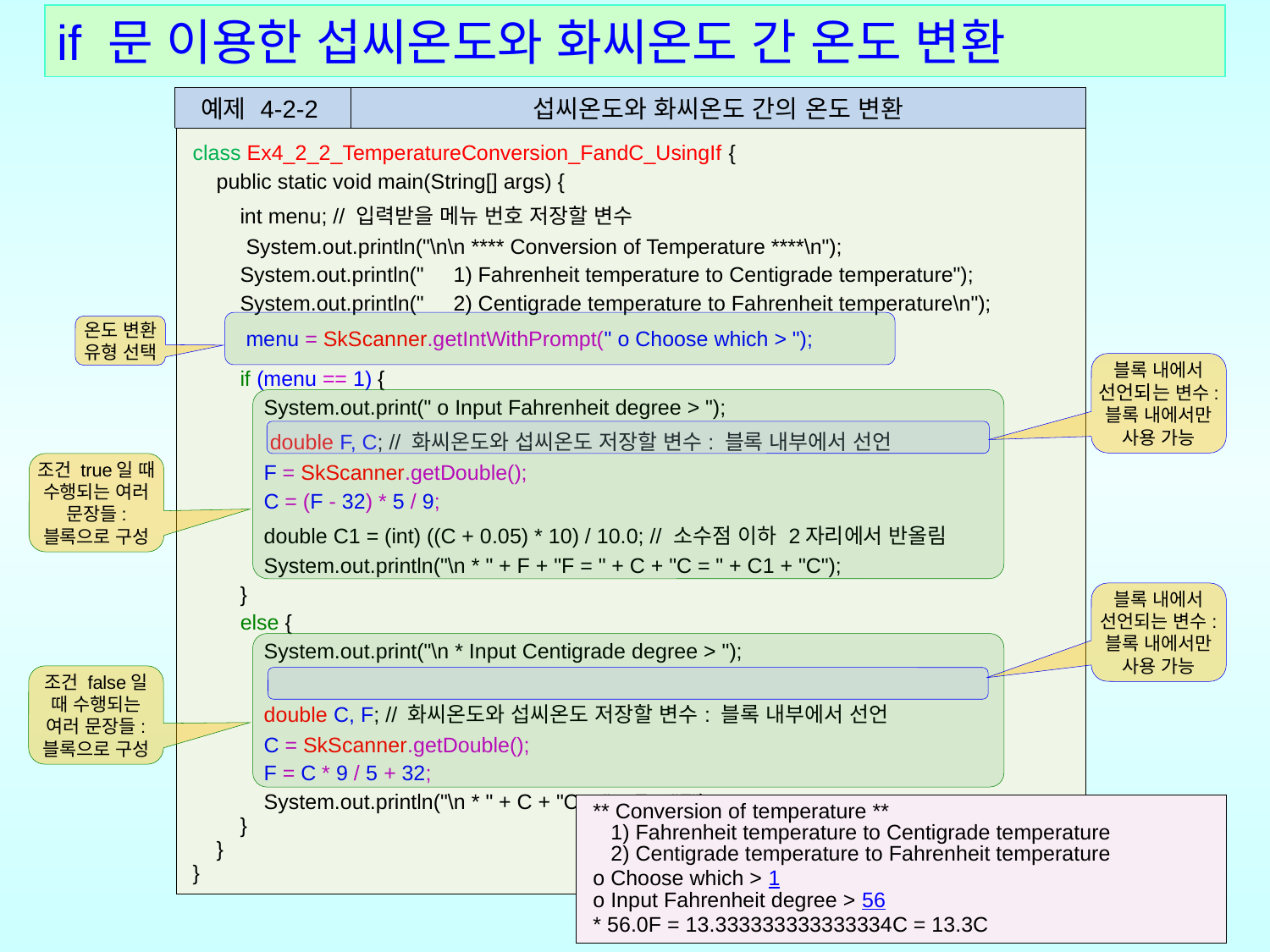

if 문 이용한 섭씨온도와 화씨온도 간 온도 변환
| 예제 4-2-2 | 섭씨온도와 화씨온도 간의 온도 변환 |
| --- | --- |
| class Ex4\_2\_2\_TemperatureConversion\_FandC\_UsingIf { public static void main(String[] args) { int menu; // 입력받을 메뉴 번호 저장할 변수 System.out.println("\n\n \*\*\*\* Conversion of Temperature \*\*\*\*\n"); System.out.println(" 1) Fahrenheit temperature to Centigrade temperature"); System.out.println(" 2) Centigrade temperature to Fahrenheit temperature\n"); menu = SkScanner.getIntWithPrompt(" o Choose which > "); if (menu == 1) { System.out.print(" o Input Fahrenheit degree > "); double F, C; // 화씨온도와 섭씨온도 저장할 변수: 블록 내부에서 선언 F = SkScanner.getDouble(); C = (F - 32) \* 5 / 9; double C1 = (int) ((C + 0.05) \* 10) / 10.0; // 소수점 이하 2자리에서 반올림 System.out.println("\n \* " + F + "F = " + C + "C = " + C1 + "C"); } else { System.out.print("\n \* Input Centigrade degree > "); double C, F; // 화씨온도와 섭씨온도 저장할 변수: 블록 내부에서 선언 C = SkScanner.getDouble(); F = C \* 9 / 5 + 32; System.out.println("\n \* " + C + "C = " + F + "F"); } } } |
| --- |

온도 변환 유형 선택
블록 내에서 선언되는 변수:
블록 내에서만 사용 가능

조건 true일 때 수행되는 여러 문장들: 블록으로 구성
블록 내에서 선언되는 변수:
블록 내에서만 사용 가능

조건 false일 때 수행되는 여러 문장들: 블록으로 구성

| \*\* Conversion of temperature \*\* 1) Fahrenheit temperature to Centigrade temperature 2) Centigrade temperature to Fahrenheit temperature o Choose which > 1 o Input Fahrenheit degree > 56 \* 56.0F = 13.333333333333334C = 13.3C |
| --- |